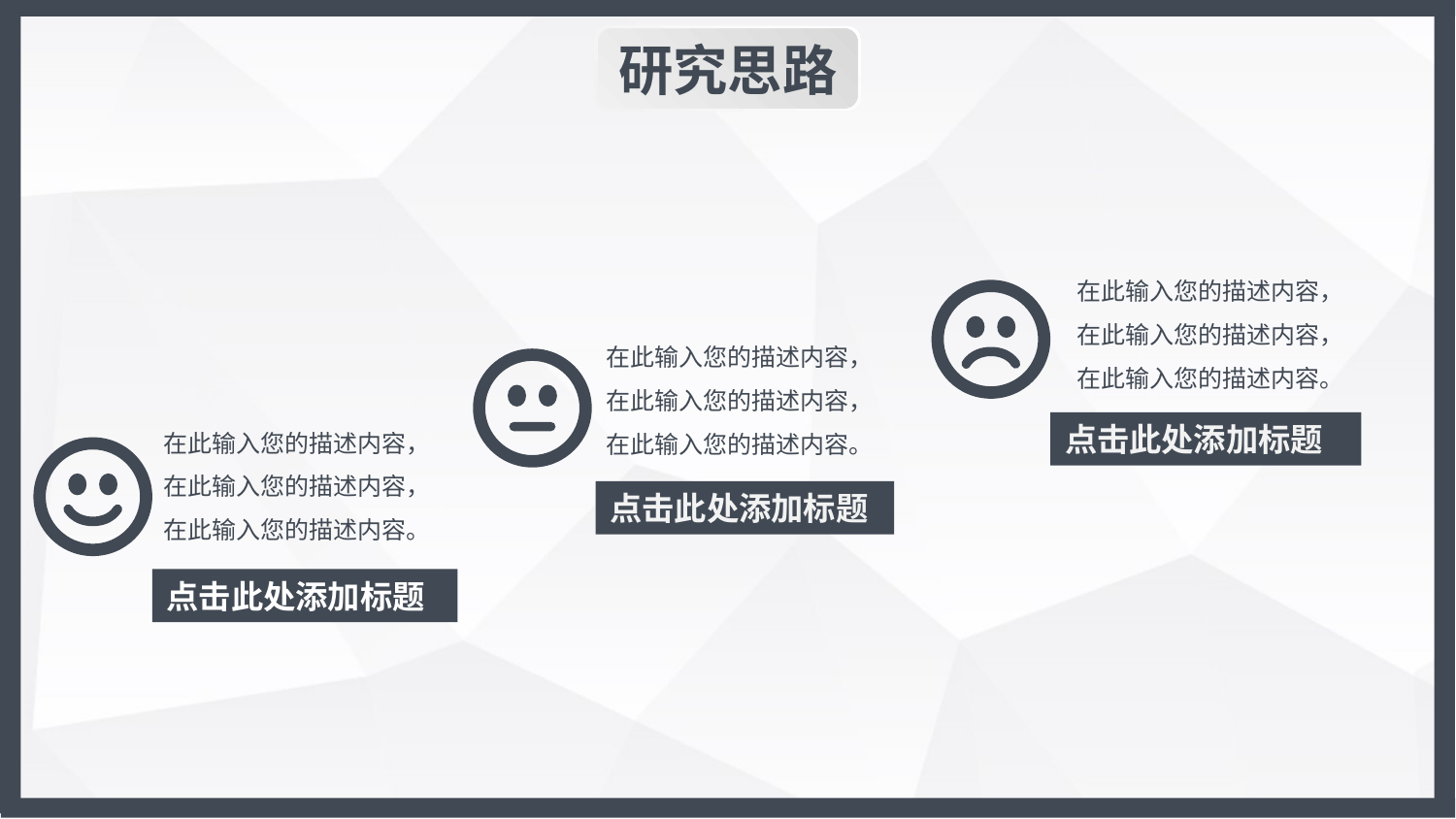

研究思路

在此输入您的描述内容，在此输入您的描述内容，在此输入您的描述内容。

在此输入您的描述内容，在此输入您的描述内容，在此输入您的描述内容。

在此输入您的描述内容，在此输入您的描述内容，在此输入您的描述内容。
点击此处添加标题

点击此处添加标题

点击此处添加标题